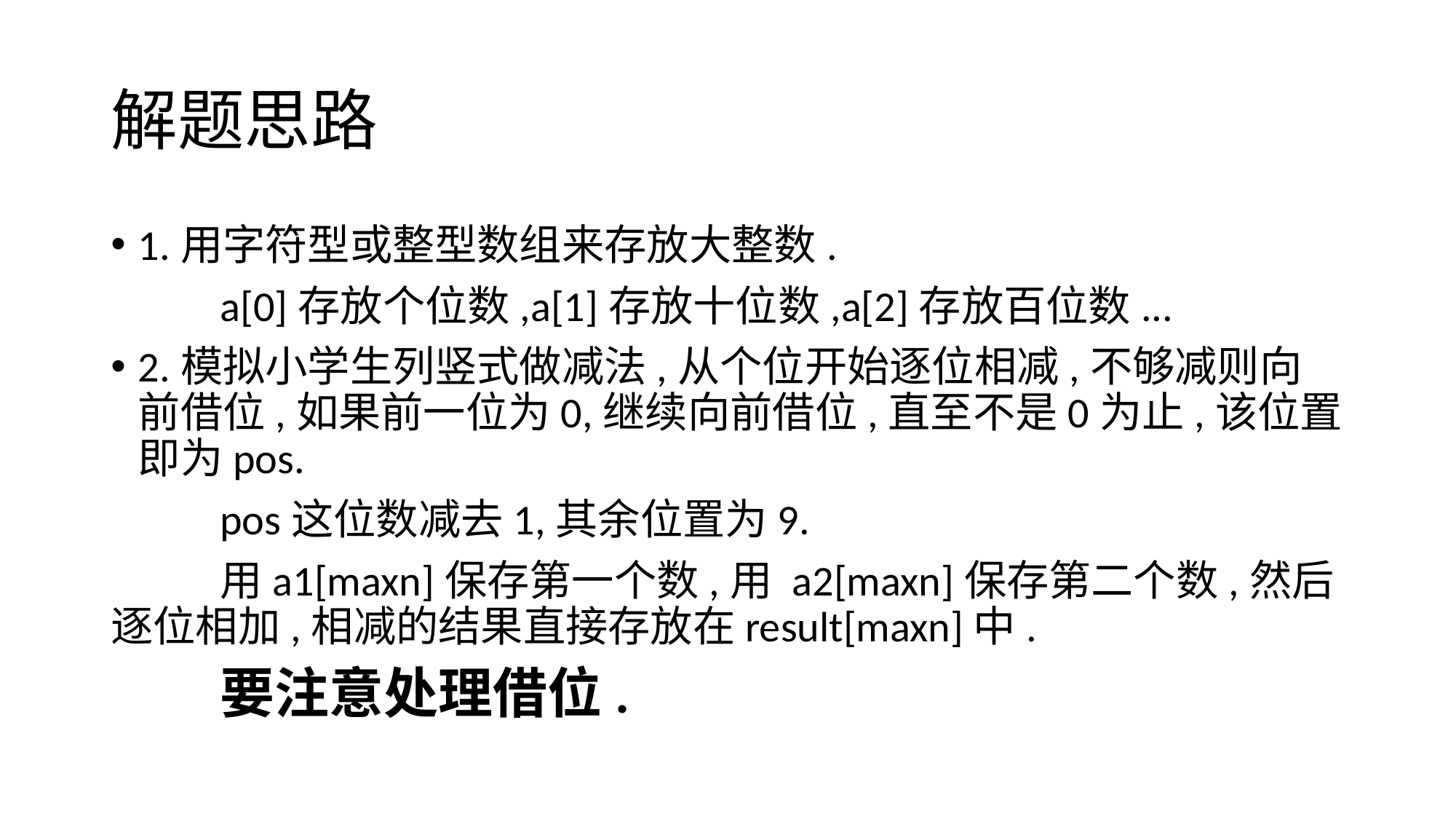

# 解题思路
1.用字符型或整型数组来存放大整数.
	a[0]存放个位数,a[1]存放十位数,a[2]存放百位数...
2.模拟小学生列竖式做减法,从个位开始逐位相减,不够减则向前借位,如果前一位为0,继续向前借位,直至不是0为止,该位置即为pos.
	pos这位数减去1,其余位置为9.
	用a1[maxn]保存第一个数,用 a2[maxn]保存第二个数,然后逐位相加,相减的结果直接存放在result[maxn]中.
	要注意处理借位.